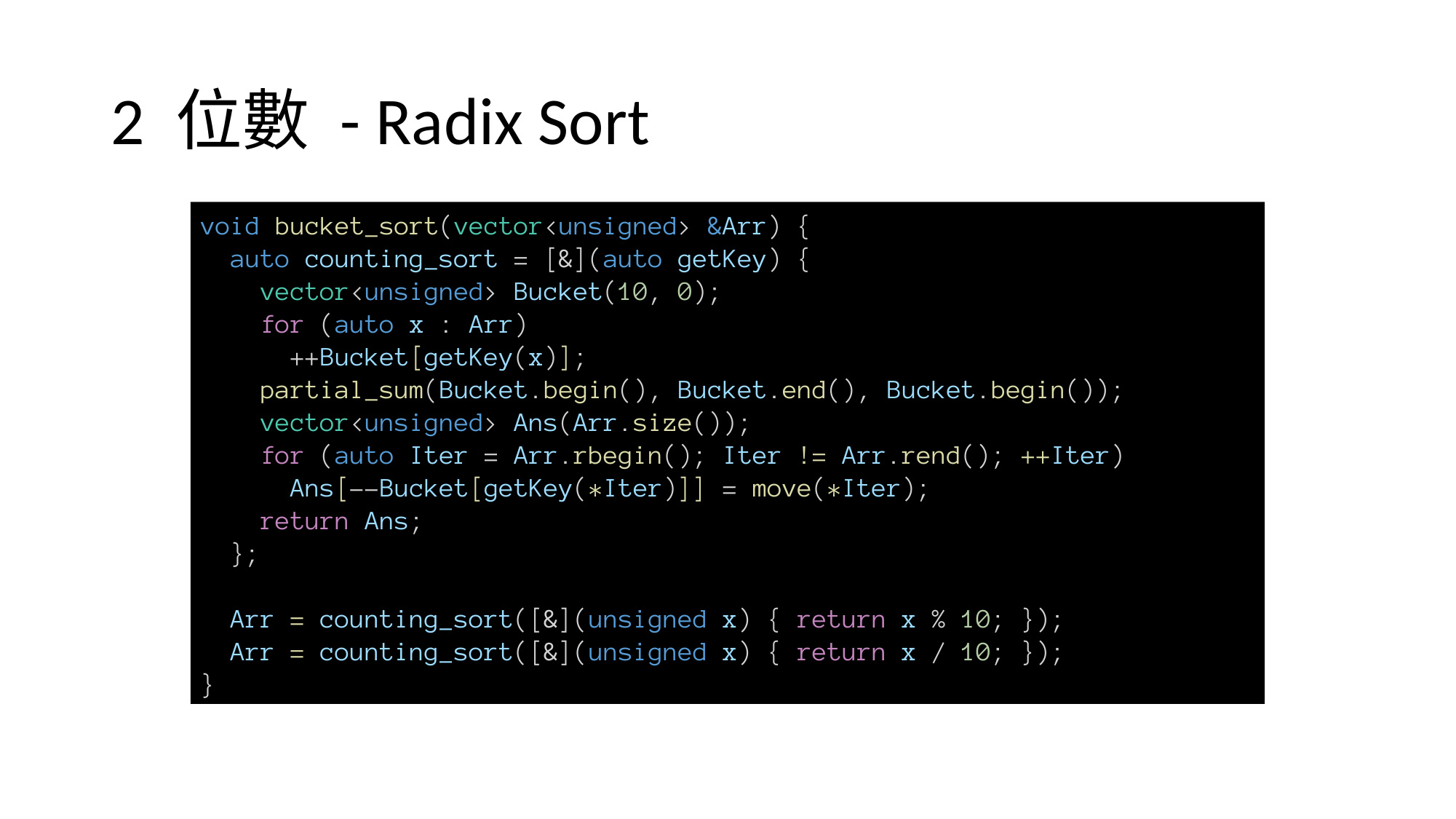

# 2 位數 - Radix Sort
void bucket_sort(vector<unsigned> &Arr) {
  auto counting_sort = [&](auto getKey) {
    vector<unsigned> Bucket(10, 0);
    for (auto x : Arr)
      ++Bucket[getKey(x)];
    partial_sum(Bucket.begin(), Bucket.end(), Bucket.begin());
    vector<unsigned> Ans(Arr.size());
    for (auto Iter = Arr.rbegin(); Iter != Arr.rend(); ++Iter)
      Ans[--Bucket[getKey(*Iter)]] = move(*Iter);
    return Ans;
  };
  Arr = counting_sort([&](unsigned x) { return x % 10; });
  Arr = counting_sort([&](unsigned x) { return x / 10; });
}